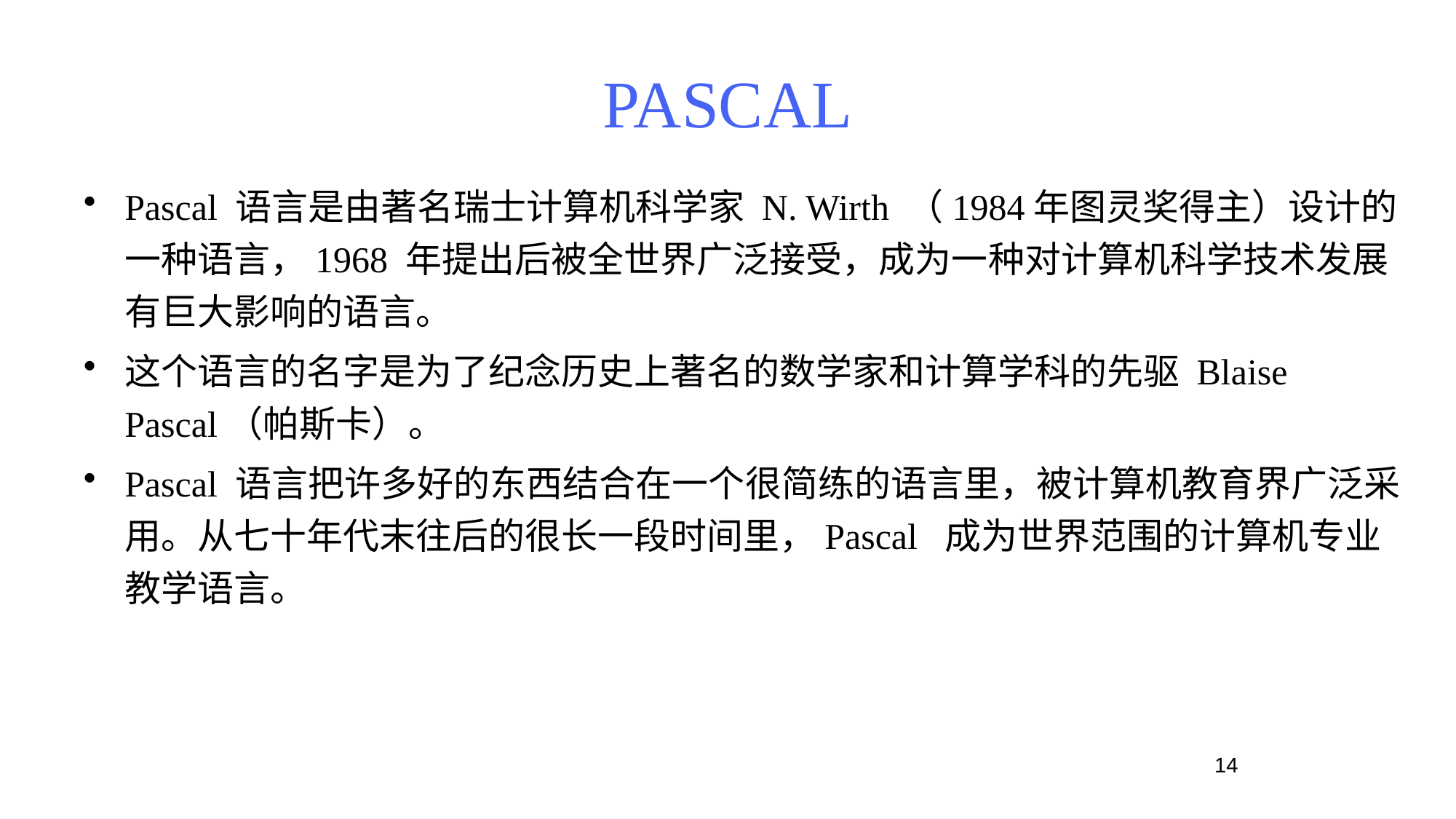

# PASCAL
Pascal 语言是由著名瑞士计算机科学家 N. Wirth （1984年图灵奖得主）设计的一种语言，1968 年提出后被全世界广泛接受，成为一种对计算机科学技术发展有巨大影响的语言。
这个语言的名字是为了纪念历史上著名的数学家和计算学科的先驱 Blaise Pascal（帕斯卡）。
Pascal 语言把许多好的东西结合在一个很简练的语言里，被计算机教育界广泛采用。从七十年代末往后的很长一段时间里，Pascal  成为世界范围的计算机专业教学语言。
14